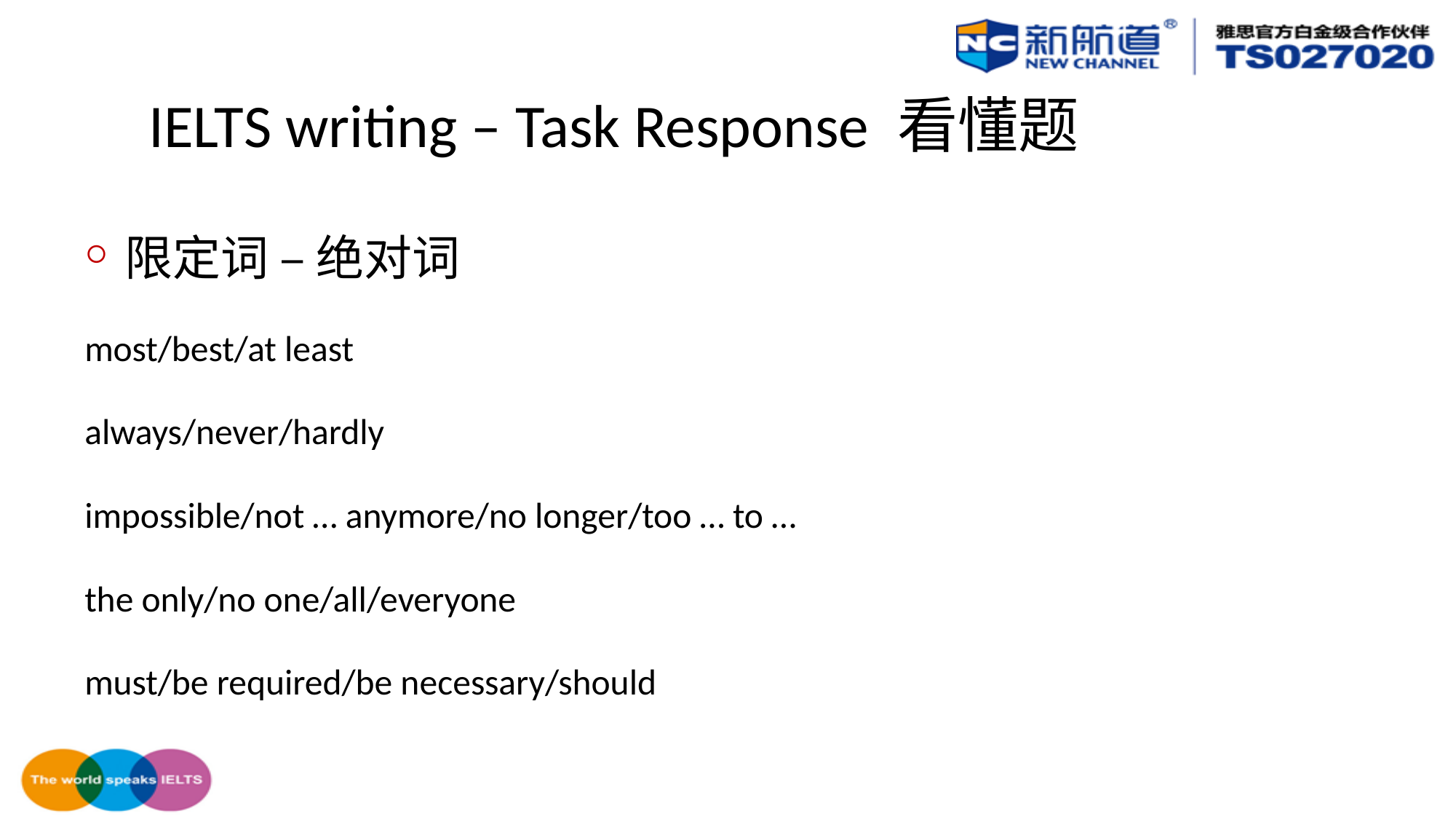

# IELTS writing – Task Response 看懂题
限定词 – 绝对词
most/best/at least
always/never/hardly
impossible/not … anymore/no longer/too … to …
the only/no one/all/everyone
must/be required/be necessary/should